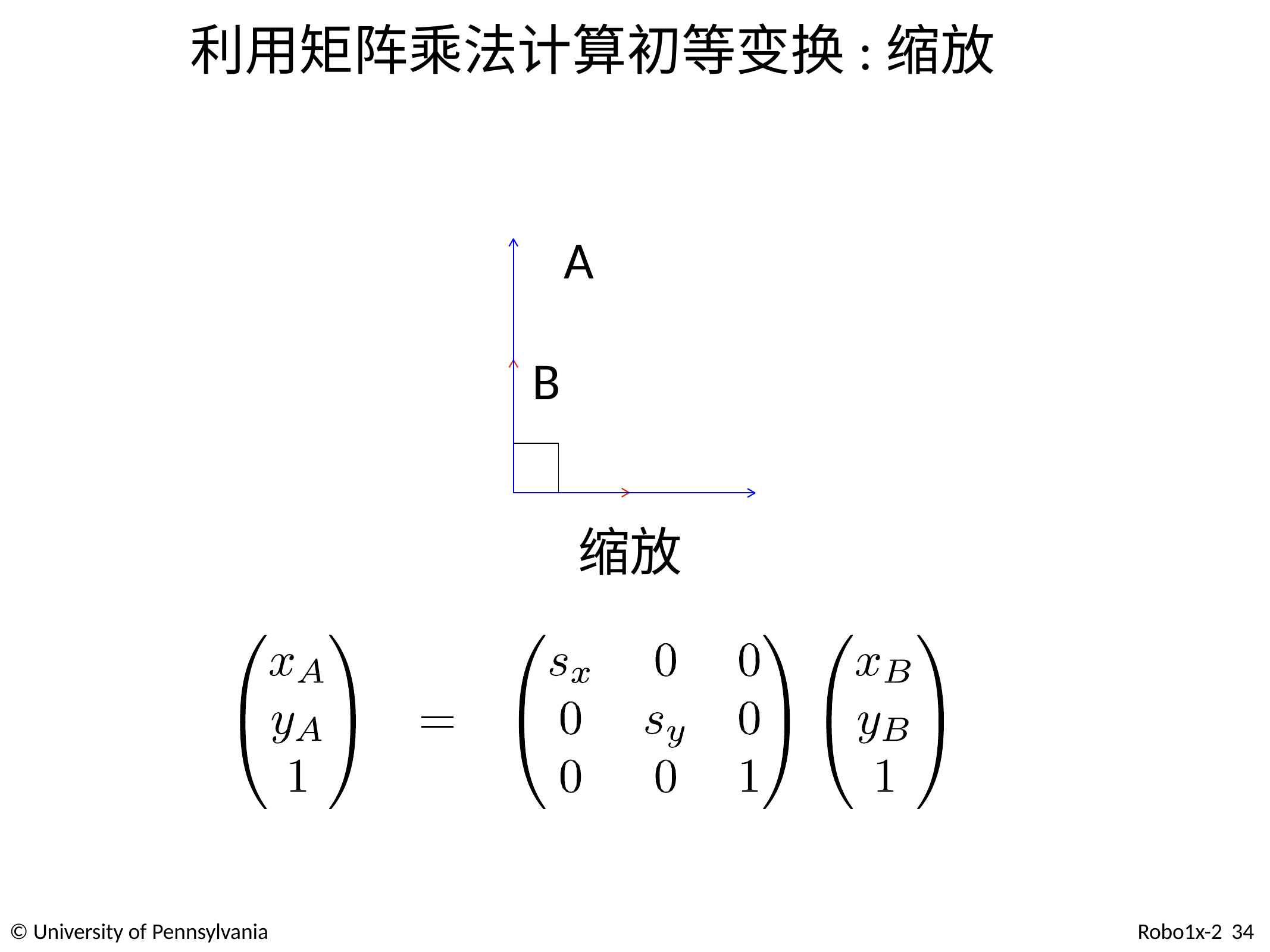

# 利用矩阵乘法计算初等变换:缩放
A

B

缩放

© University of Pennsylvania
Robo1x-2 34